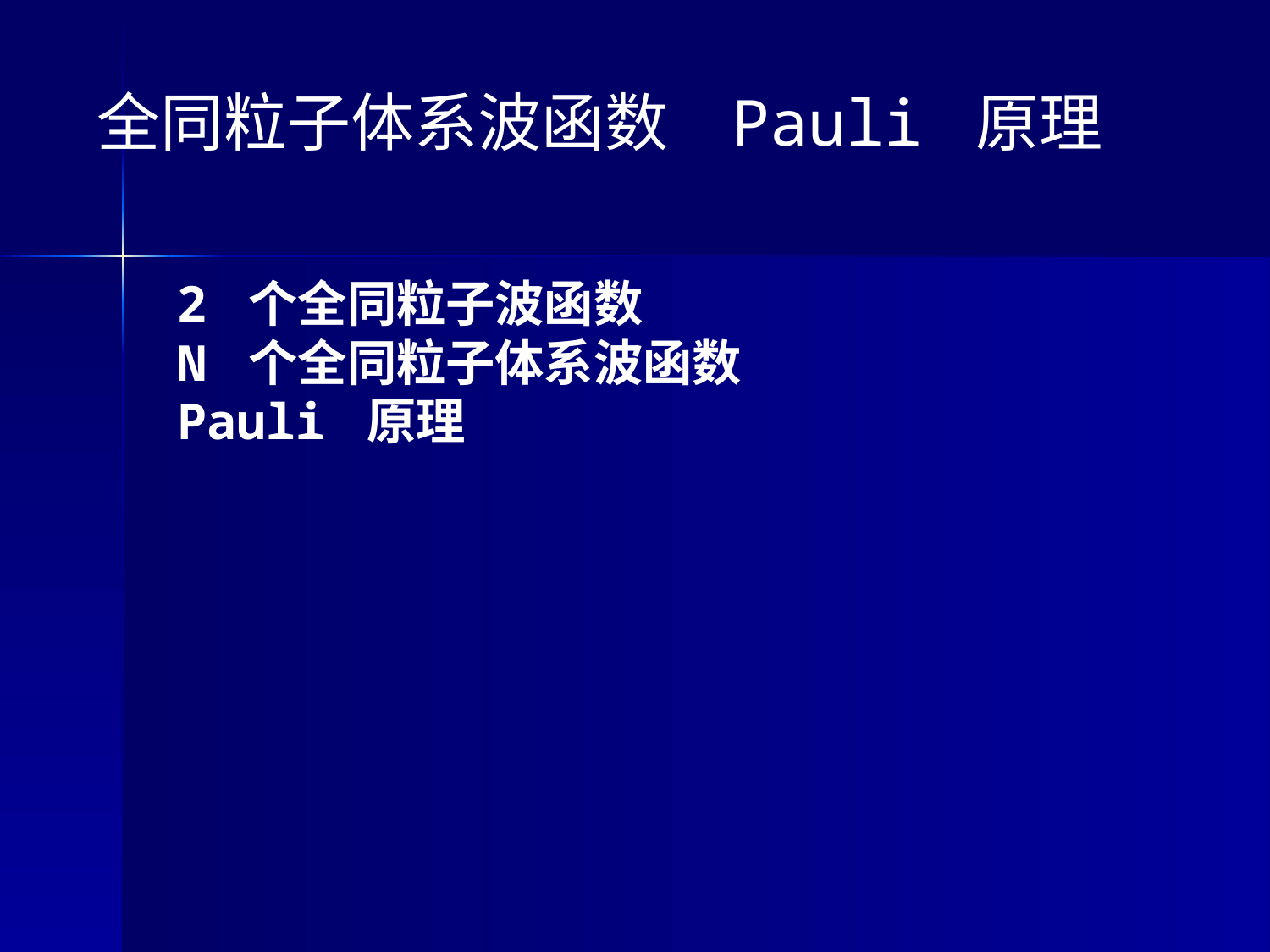

全同粒子体系波函数	Pauli 原理
2 个全同粒子波函数
N 个全同粒子体系波函数
Pauli 原理
43